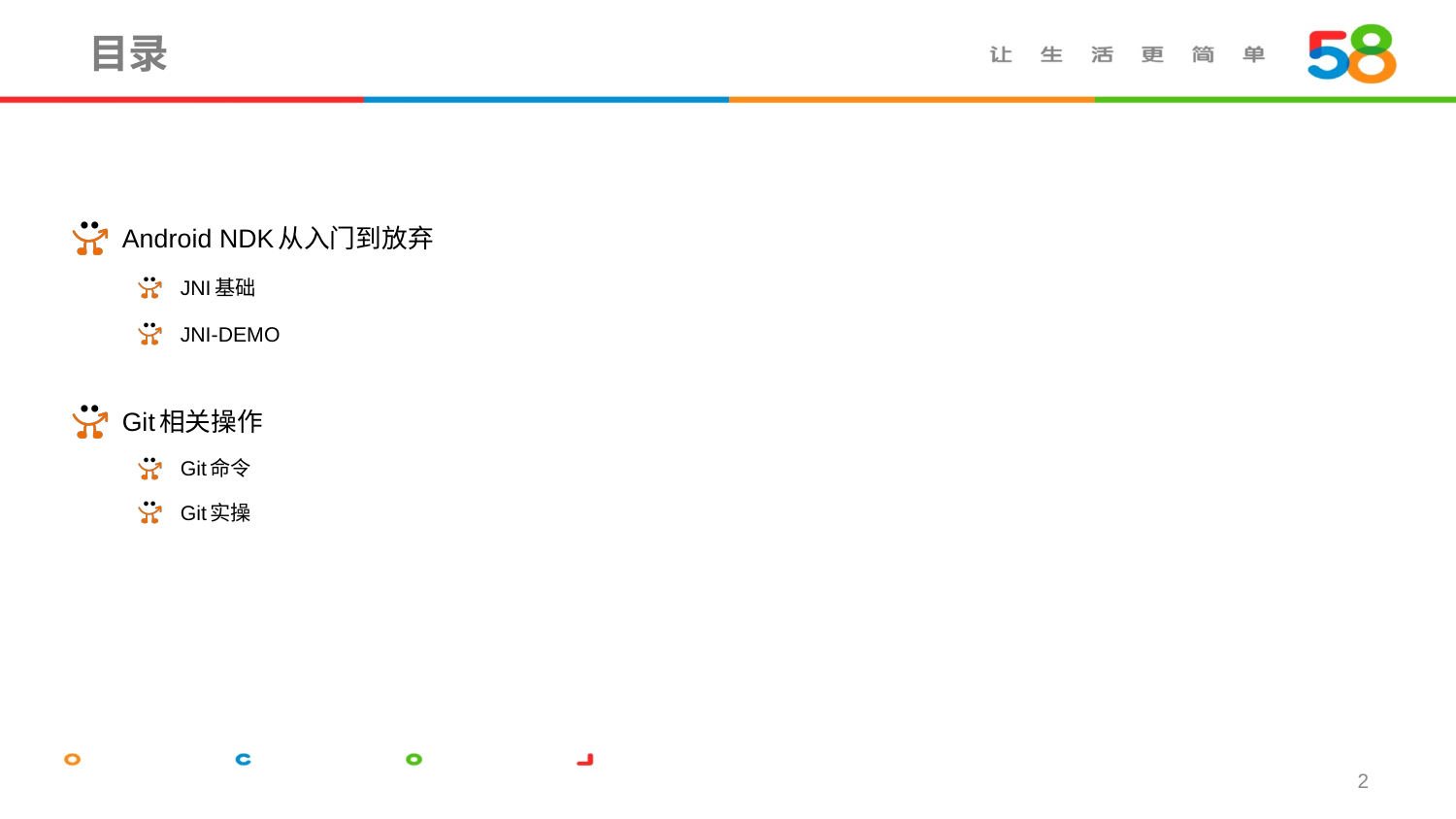

# 目录
Android NDK从入门到放弃
JNI基础
JNI-DEMO

Git相关操作
Git命令
Git实操
2